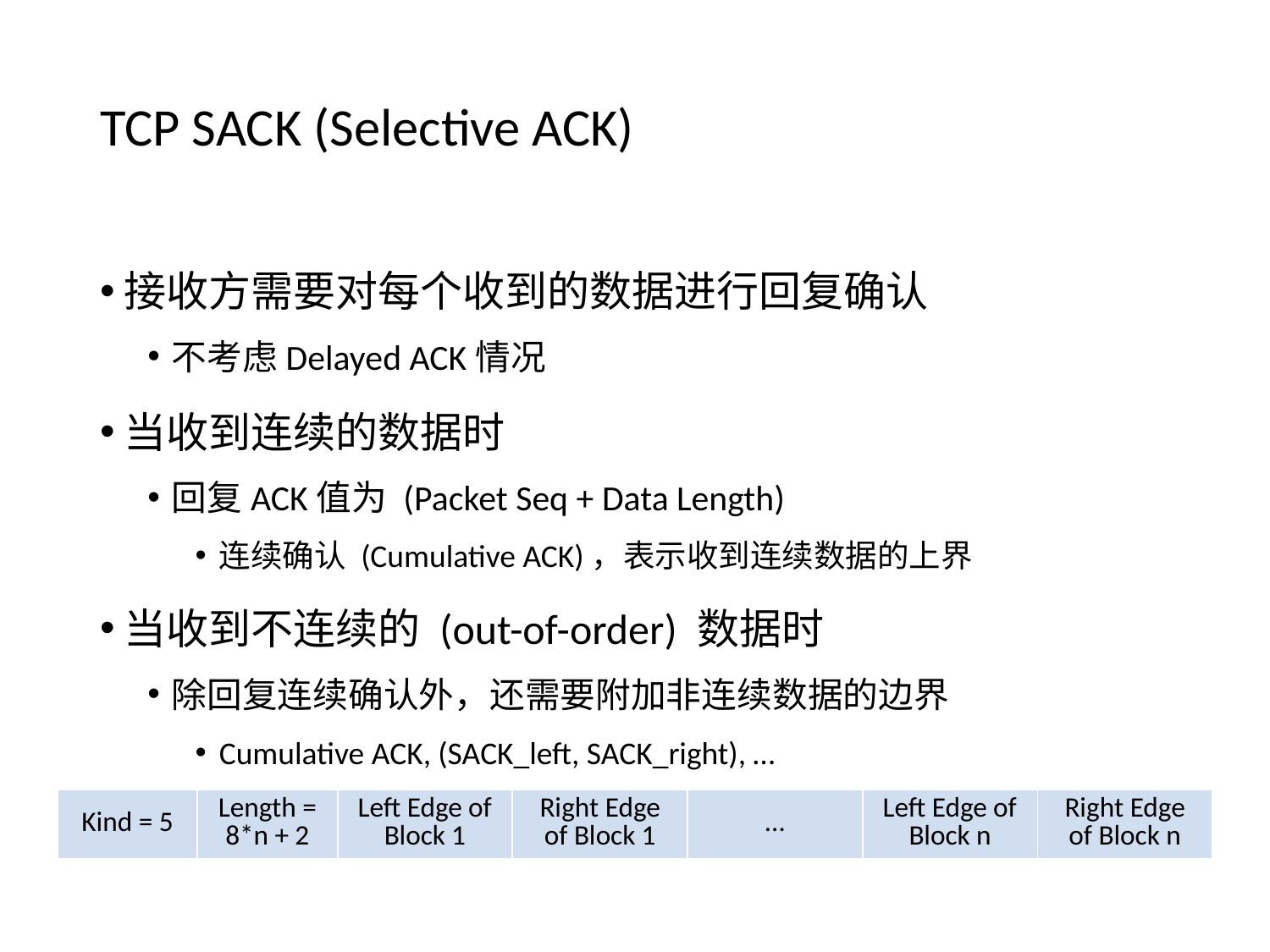

# TCP SACK (Selective ACK)
接收方需要对每个收到的数据进行回复确认
不考虑Delayed ACK情况
当收到连续的数据时
回复ACK值为 (Packet Seq + Data Length)
连续确认 (Cumulative ACK)，表示收到连续数据的上界
当收到不连续的 (out-of-order) 数据时
除回复连续确认外，还需要附加非连续数据的边界
Cumulative ACK, (SACK_left, SACK_right), …
| Kind = 5 | Length = 8\*n + 2 | Left Edge of Block 1 | Right Edge of Block 1 | … | Left Edge of Block n | Right Edge of Block n |
| --- | --- | --- | --- | --- | --- | --- |
20